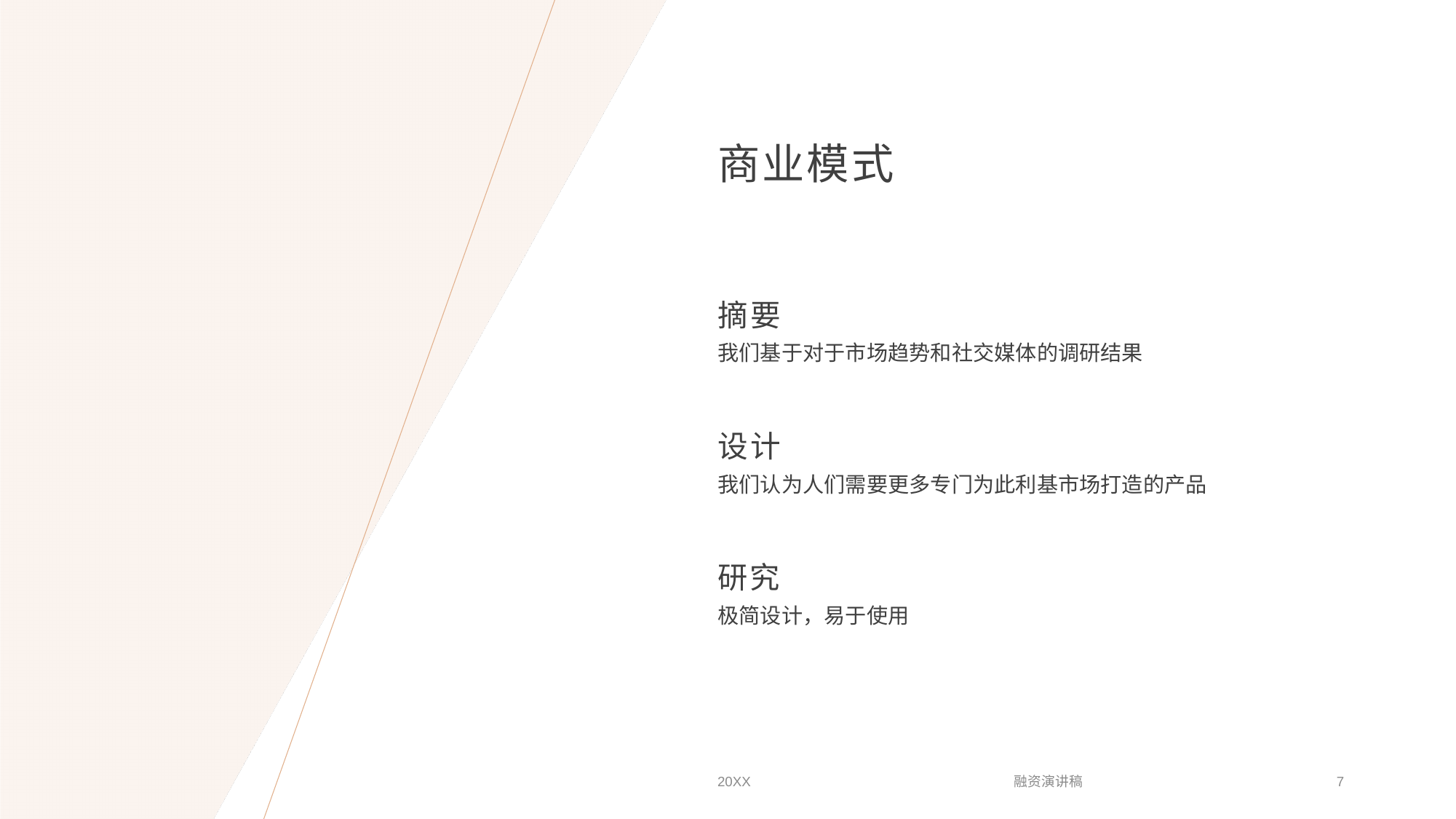

# 商业模式
摘要
我们基于对于市场趋势和社交媒体的调研结果
设计
我们认为人们需要更多专门为此利基市场打造的产品
研究
极简设计，易于使用
20XX
融资演讲稿
7